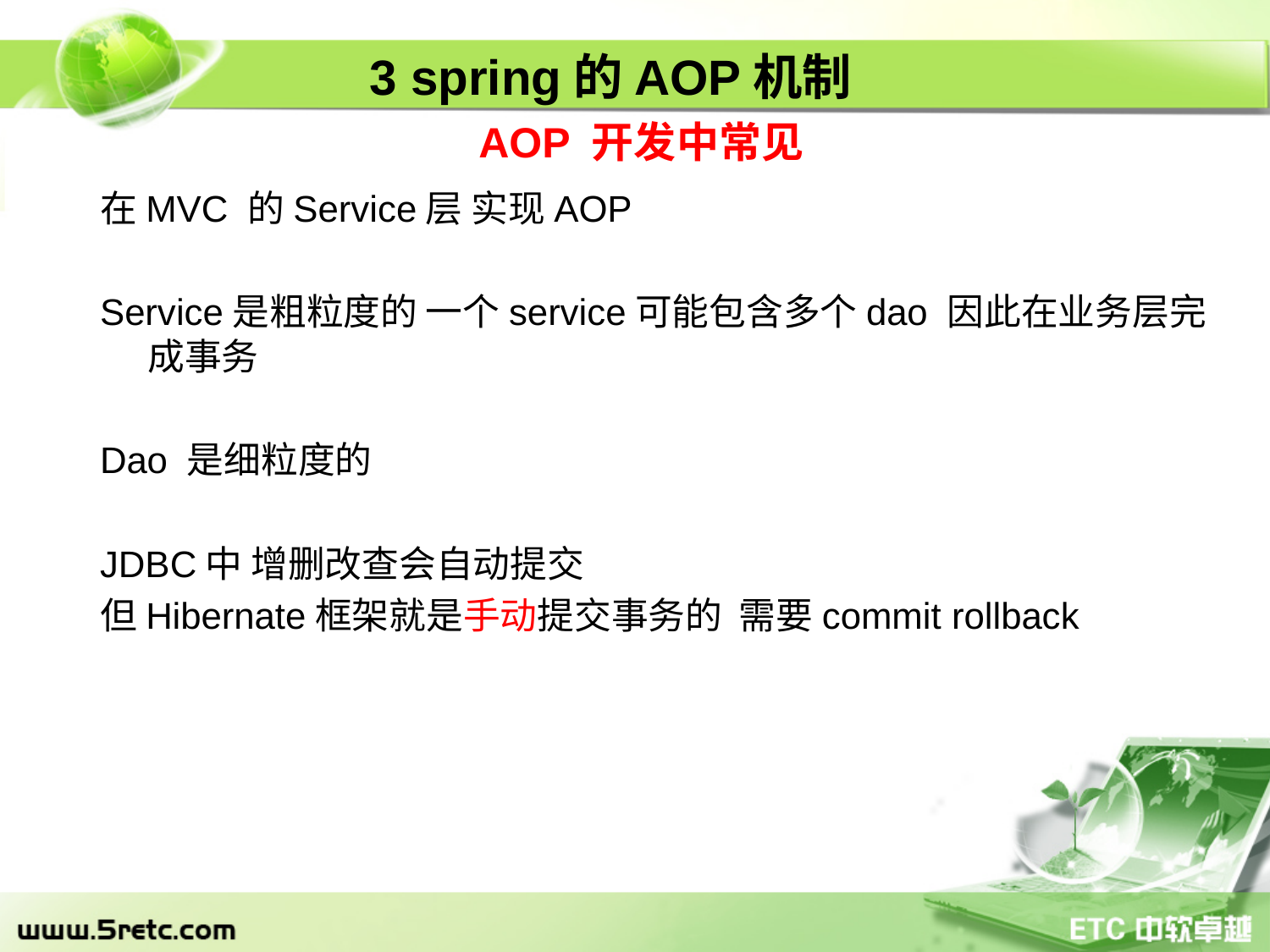

3 spring的AOP机制

AOP 开发中常见

在MVC 的Service层 实现AOP

Service是粗粒度的 一个service可能包含多个dao 因此在业务层完成事务

Dao 是细粒度的

JDBC中 增删改查会自动提交
但Hibernate框架就是手动提交事务的  需要commit rollback